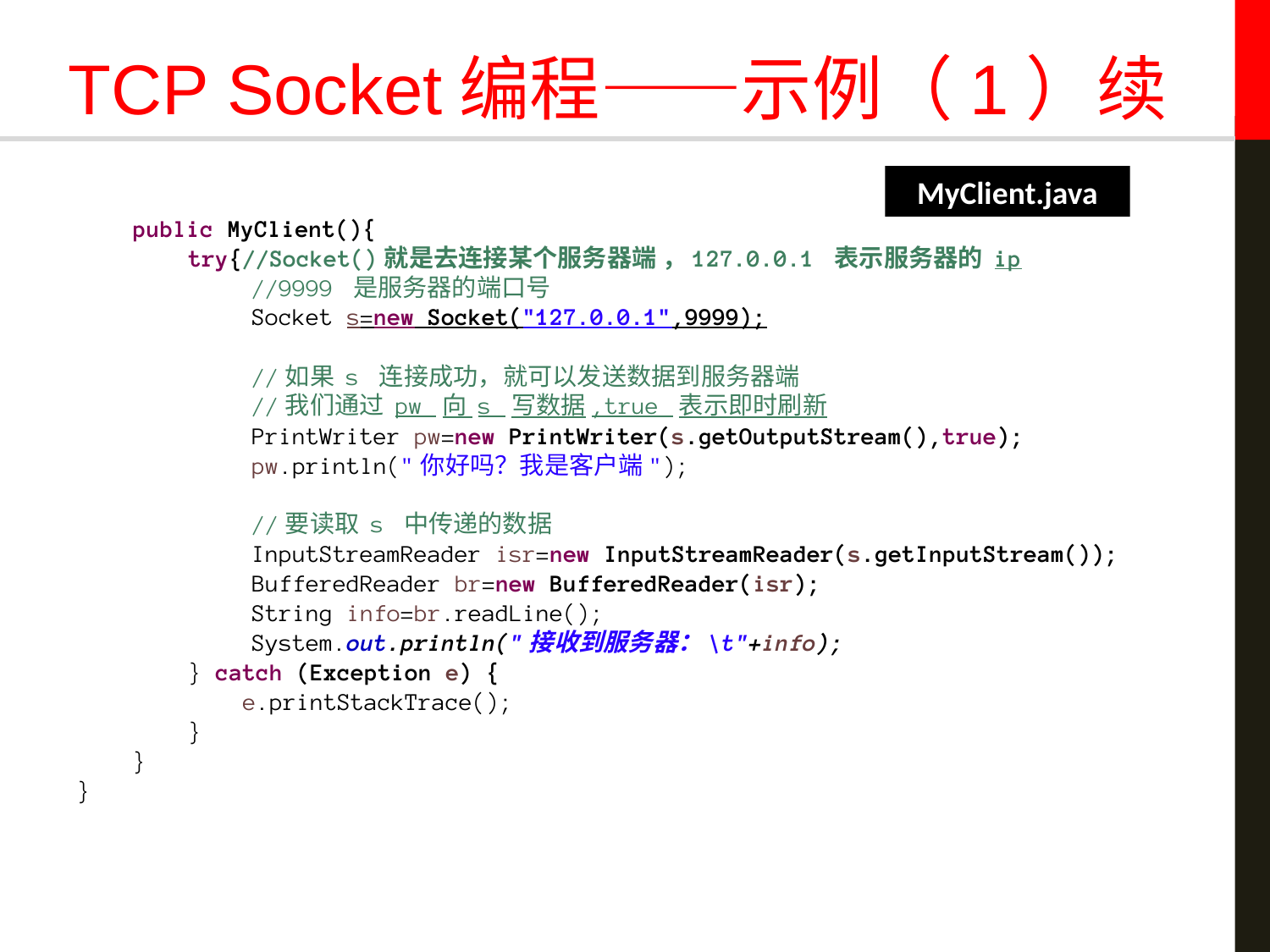

# TCP Socket编程——示例（1）续
MyClient.java
public MyClient(){
try{//Socket()就是去连接某个服务器端 ，127.0.0.1 表示服务器的 ip
//9999 是服务器的端口号
Socket s=new Socket("127.0.0.1",9999);

//如果 s 连接成功，就可以发送数据到服务器端
//我们通过 pw 向 s 写数据,true 表示即时刷新
PrintWriter pw=new PrintWriter(s.getOutputStream(),true);
pw.println("你好吗？我是客户端");

//要读取 s 中传递的数据
InputStreamReader isr=new InputStreamReader(s.getInputStream());
BufferedReader br=new BufferedReader(isr);
String info=br.readLine();
System.out.println("接收到服务器：\t"+info);
} catch (Exception e) {
    e.printStackTrace();
}
}
}